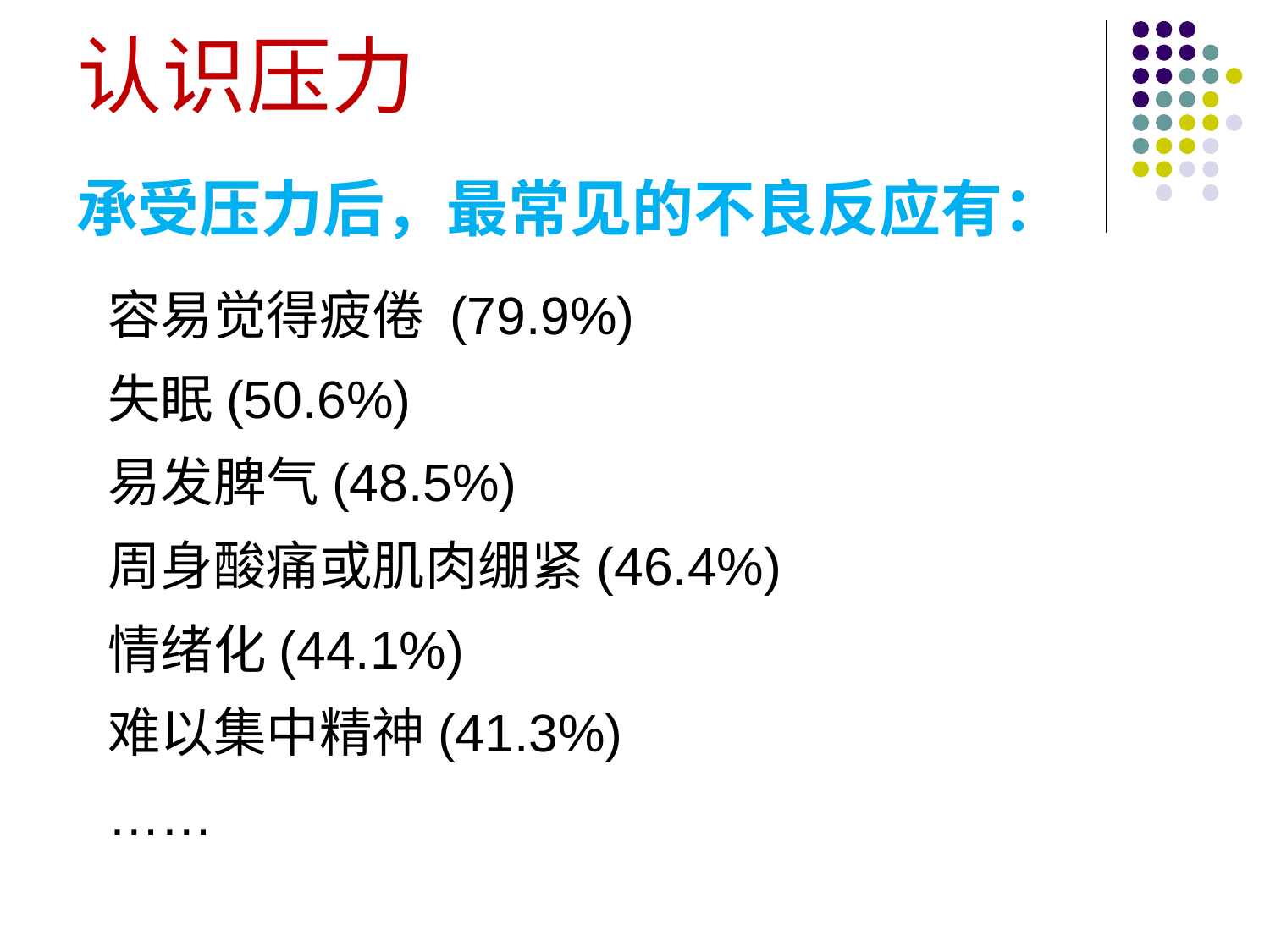

认识压力
承受压力后，最常见的不良反应有：
容易觉得疲倦 (79.9%)
失眠(50.6%)
易发脾气(48.5%)
周身酸痛或肌肉绷紧(46.4%)
情绪化(44.1%)
难以集中精神(41.3%)
……